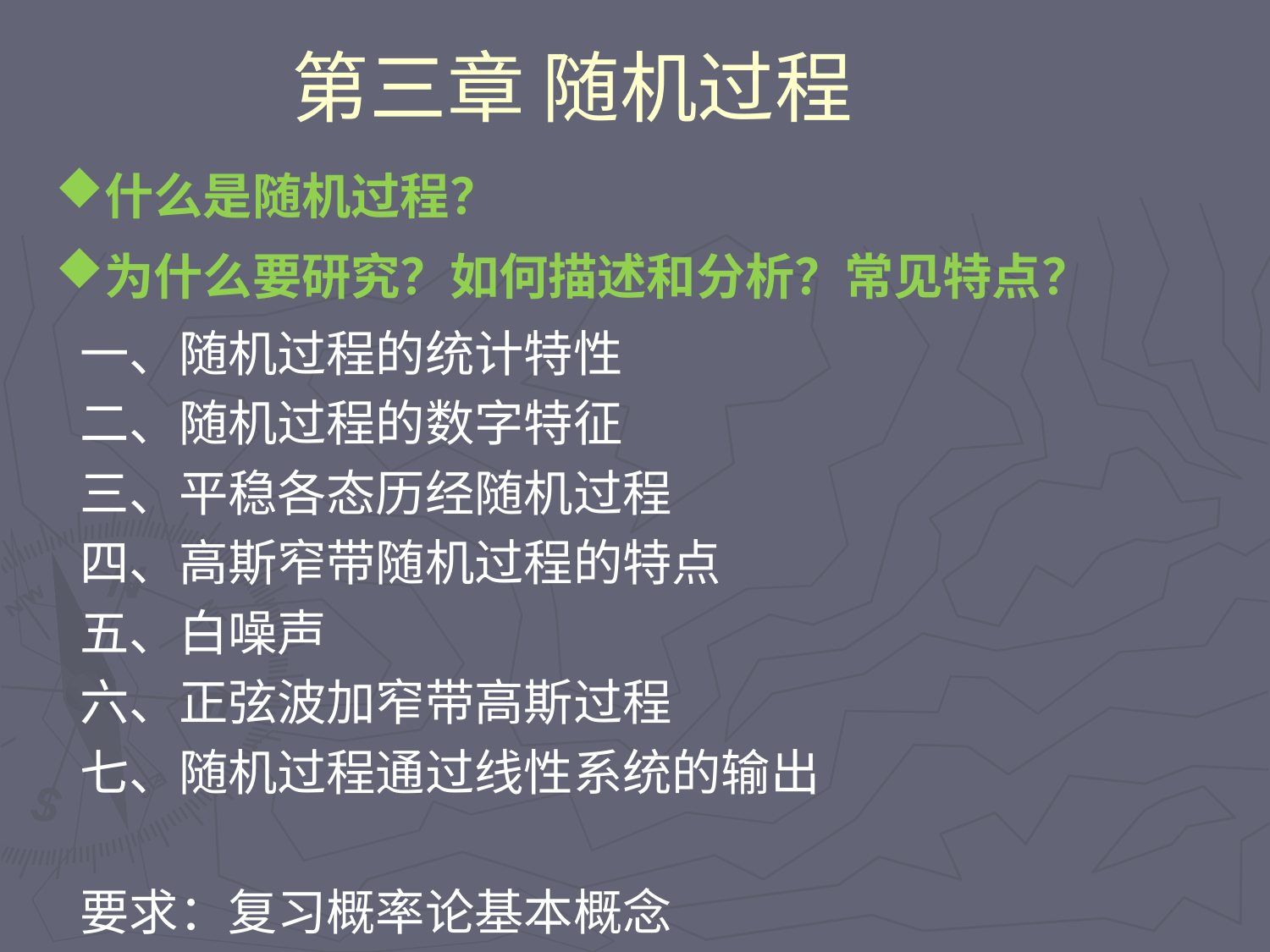

# 第三章 随机过程
什么是随机过程？
为什么要研究？如何描述和分析？常见特点？
一、随机过程的统计特性
二、随机过程的数字特征
三、平稳各态历经随机过程
四、高斯窄带随机过程的特点
五、白噪声
六、正弦波加窄带高斯过程
七、随机过程通过线性系统的输出

要求：复习概率论基本概念